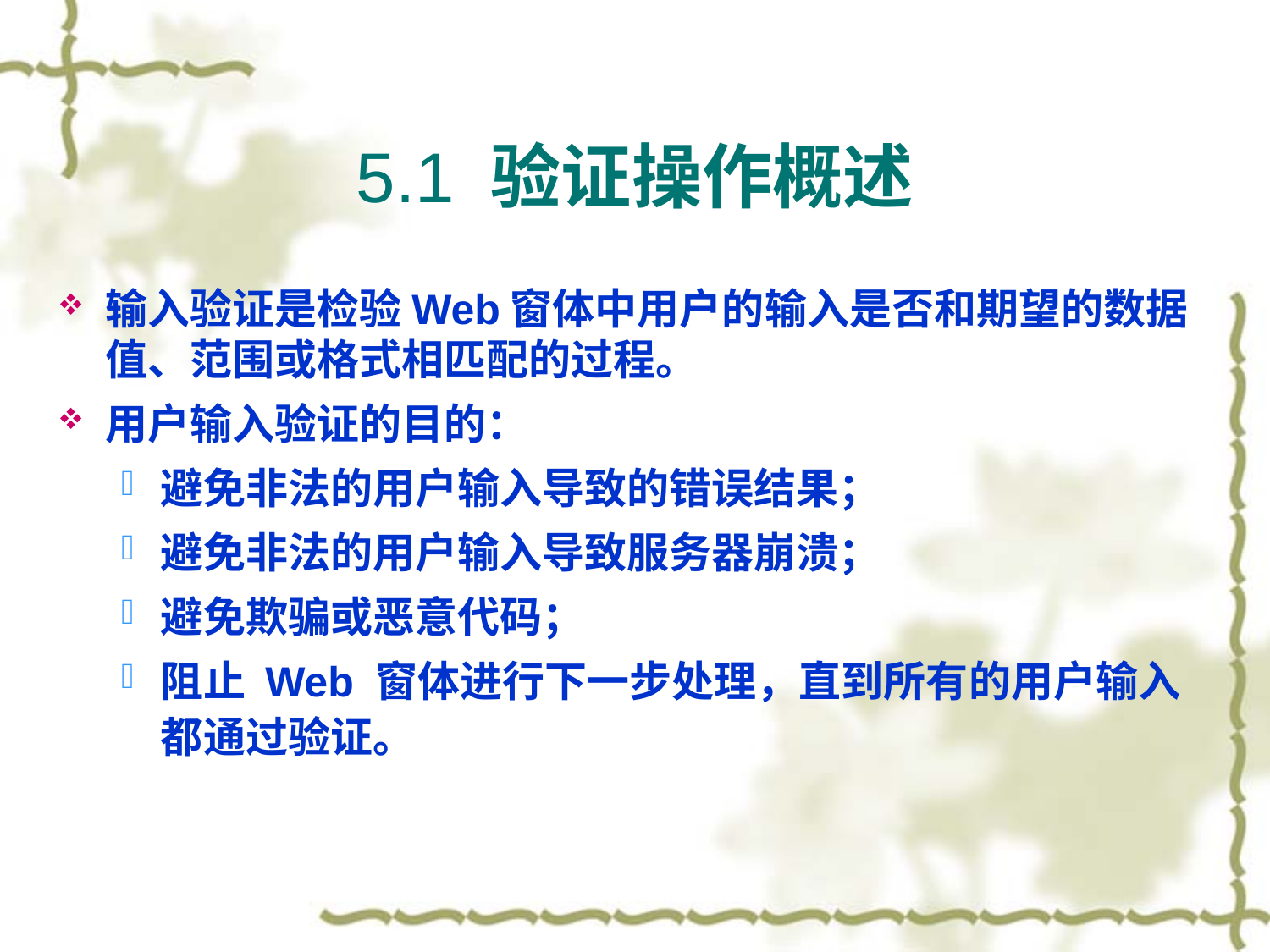

# 5.1 验证操作概述
输入验证是检验Web窗体中用户的输入是否和期望的数据值、范围或格式相匹配的过程。
用户输入验证的目的：
避免非法的用户输入导致的错误结果；
避免非法的用户输入导致服务器崩溃；
避免欺骗或恶意代码；
阻止 Web 窗体进行下一步处理，直到所有的用户输入都通过验证。